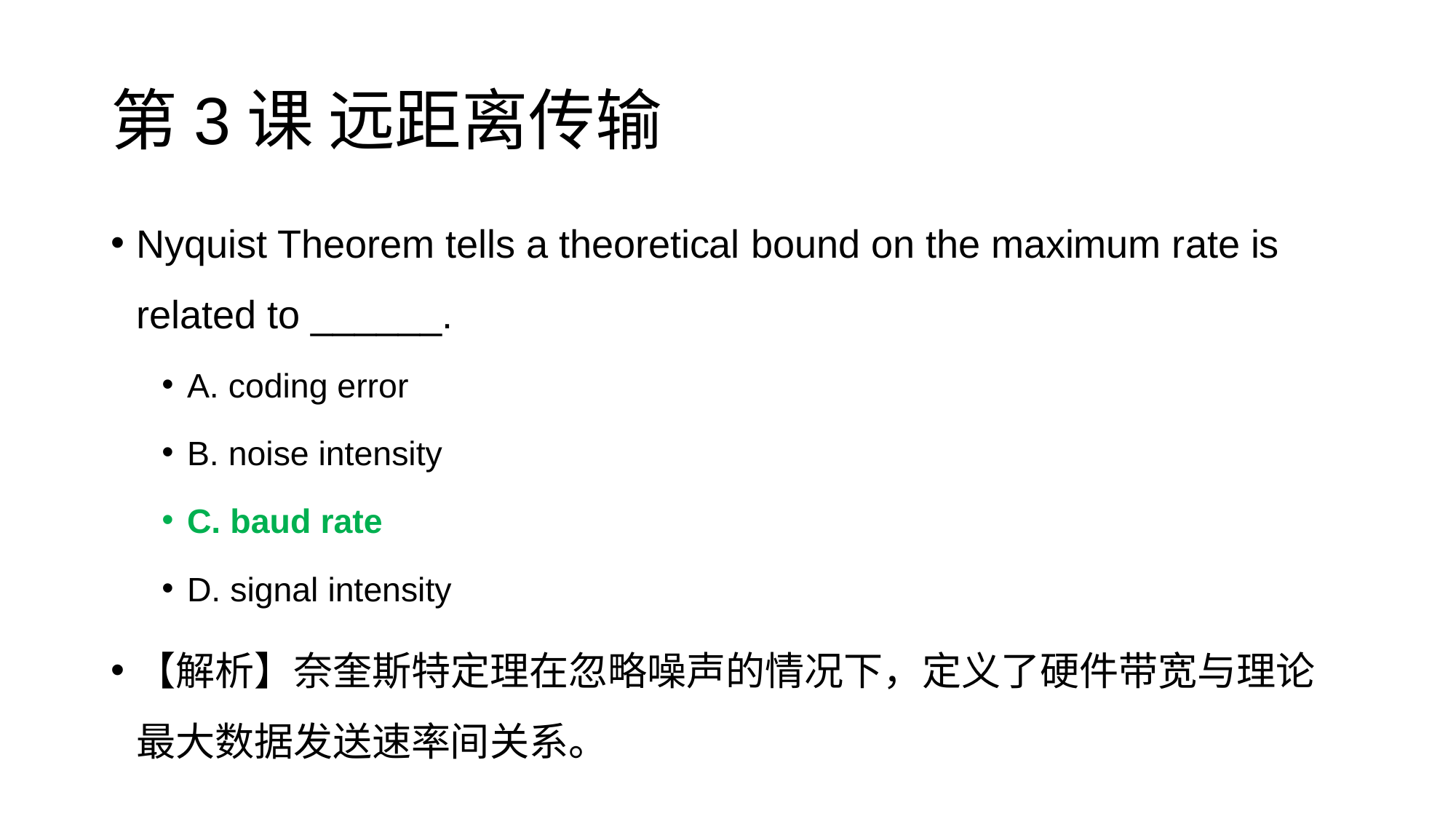

# 第3课 远距离传输
‏Nyquist Theorem tells a theoretical bound on the maximum rate is related to ______.
A. coding error
B. noise intensity
C. baud rate
D. signal intensity
【解析】奈奎斯特定理在忽略噪声的情况下，定义了硬件带宽与理论最大数据发送速率间关系。